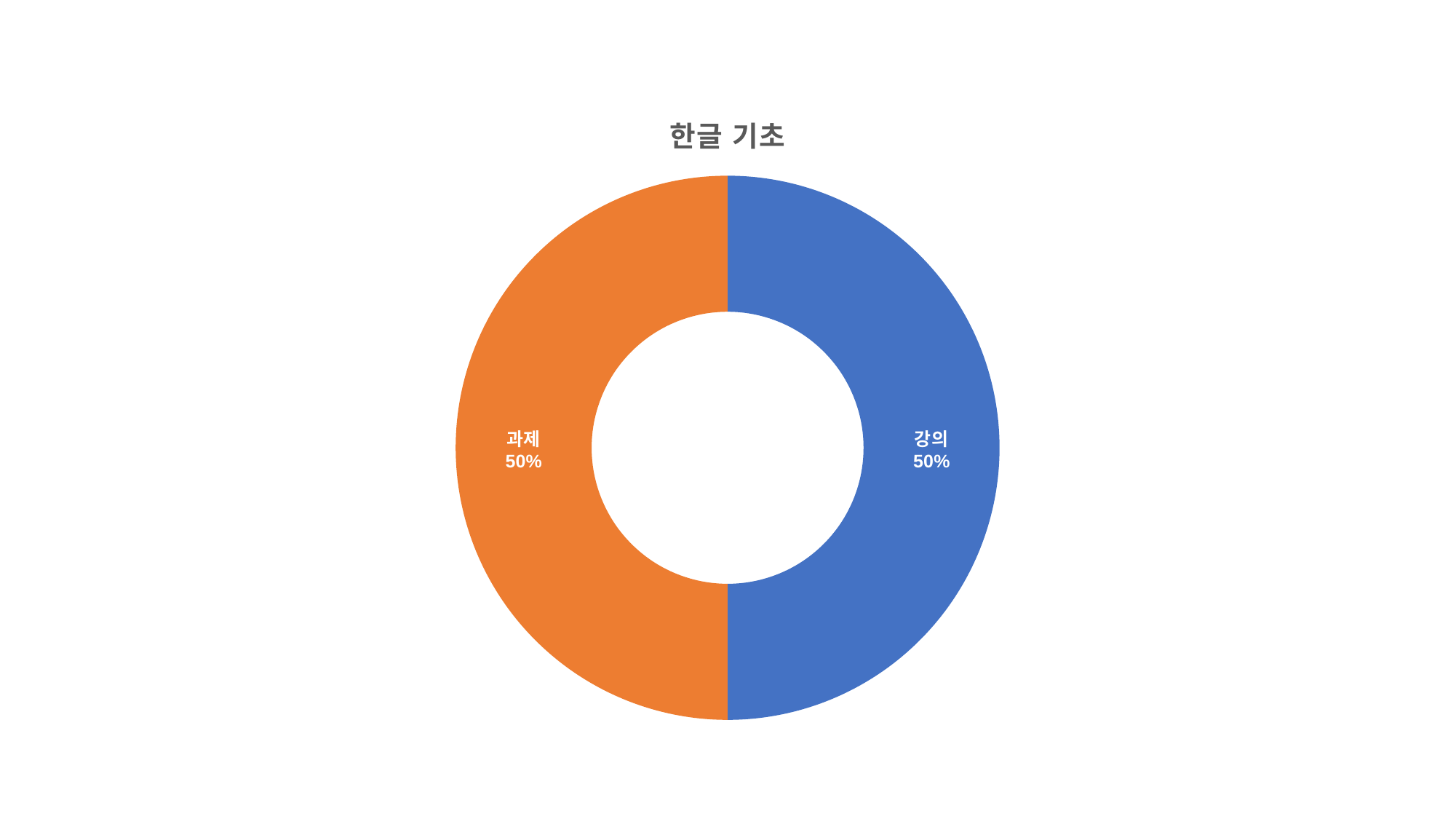

### Chart: 한글 기초

| Category | 과외 시간 |
|---|---|
| 강의 | 30.0 |
| 과제 | 30.0 |